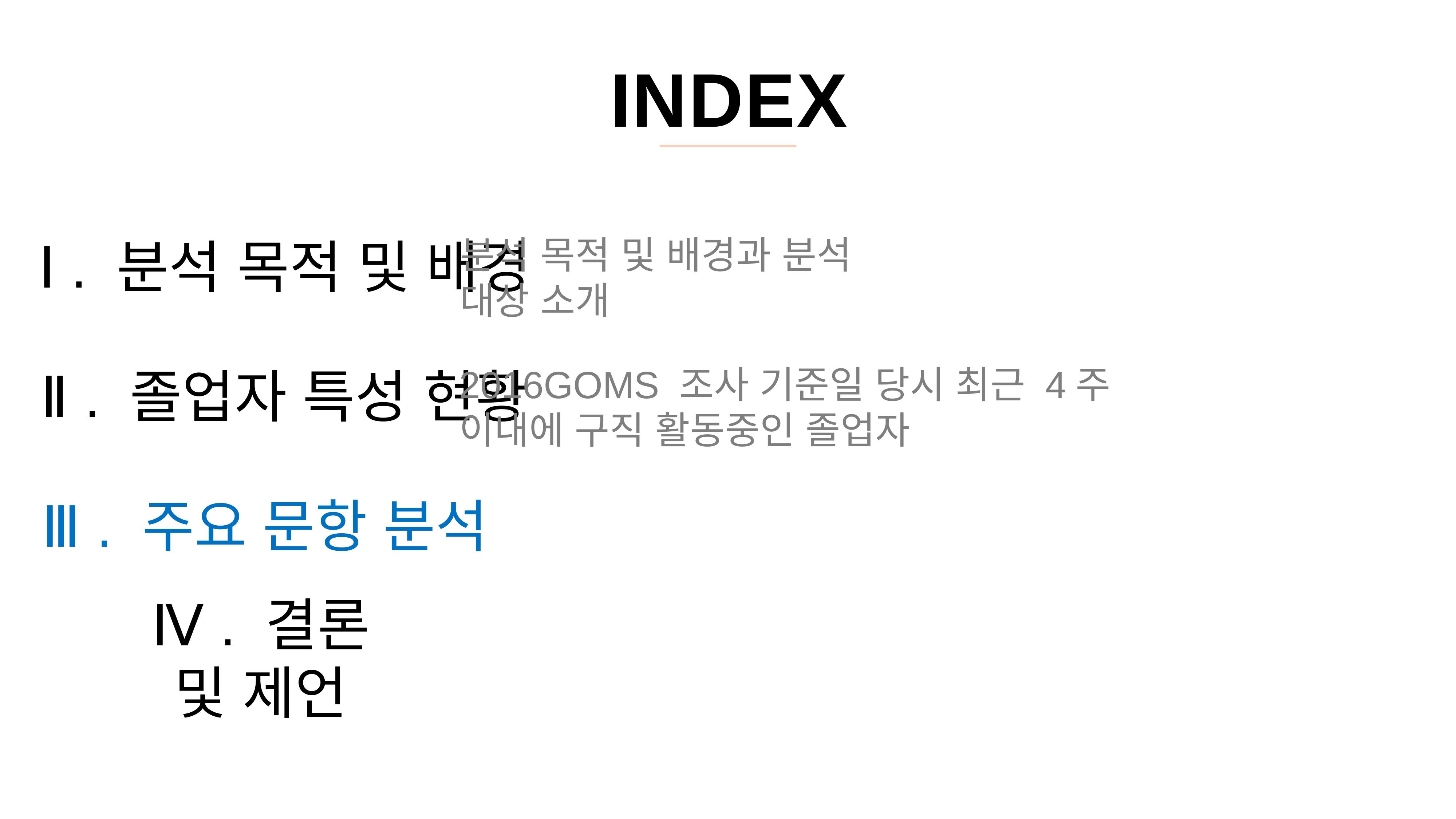

INDEX
Ⅰ . 분석 목적 및 배경
분석 목적 및 배경과 분석 대상 소개
Ⅱ . 졸업자 특성 현황
2016GOMS 조사 기준일 당시 최근 4주 이내에 구직 활동중인 졸업자
Ⅲ . 주요 문항 분석
Ⅳ . 결론 및 제언